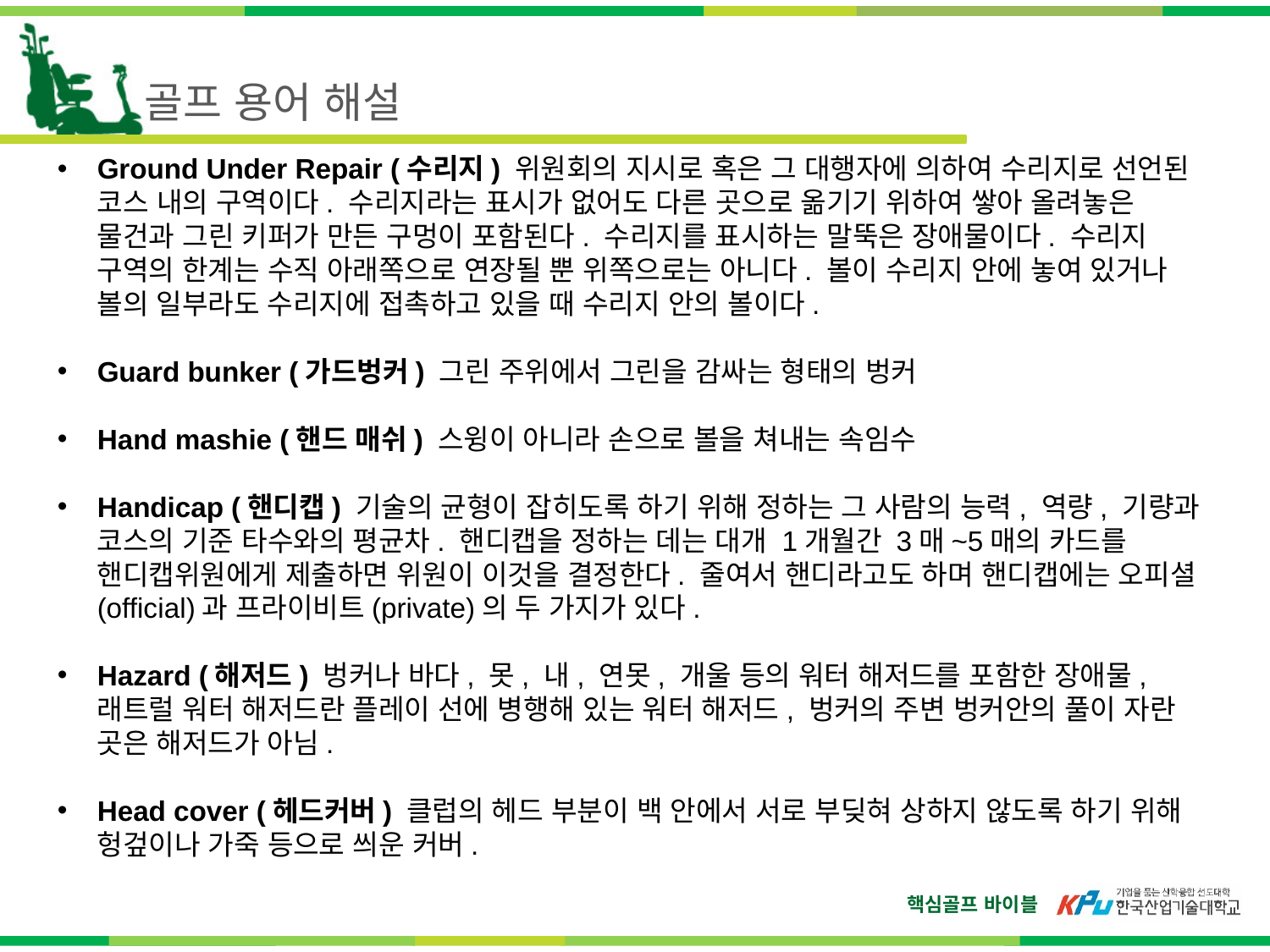

골프 용어 해설

Ground Under Repair (수리지) 위원회의 지시로 혹은 그 대행자에 의하여 수리지로 선언된 코스 내의 구역이다. 수리지라는 표시가 없어도 다른 곳으로 옮기기 위하여 쌓아 올려놓은 물건과 그린 키퍼가 만든 구멍이 포함된다. 수리지를 표시하는 말뚝은 장애물이다. 수리지 구역의 한계는 수직 아래쪽으로 연장될 뿐 위쪽으로는 아니다. 볼이 수리지 안에 놓여 있거나 볼의 일부라도 수리지에 접촉하고 있을 때 수리지 안의 볼이다.

Guard bunker (가드벙커) 그린 주위에서 그린을 감싸는 형태의 벙커

Hand mashie (핸드 매쉬) 스윙이 아니라 손으로 볼을 쳐내는 속임수

Handicap (핸디캡) 기술의 균형이 잡히도록 하기 위해 정하는 그 사람의 능력, 역량, 기량과 코스의 기준 타수와의 평균차. 핸디캡을 정하는 데는 대개 1개월간 3매~5매의 카드를 핸디캡위원에게 제출하면 위원이 이것을 결정한다. 줄여서 핸디라고도 하며 핸디캡에는 오피셜(official)과 프라이비트(private)의 두 가지가 있다.

Hazard (해저드) 벙커나 바다, 못, 내, 연못, 개울 등의 워터 해저드를 포함한 장애물, 래트럴 워터 해저드란 플레이 선에 병행해 있는 워터 해저드, 벙커의 주변 벙커안의 풀이 자란 곳은 해저드가 아님.

Head cover (헤드커버) 클럽의 헤드 부분이 백 안에서 서로 부딪혀 상하지 않도록 하기 위해 헝겊이나 가죽 등으로 씌운 커버.